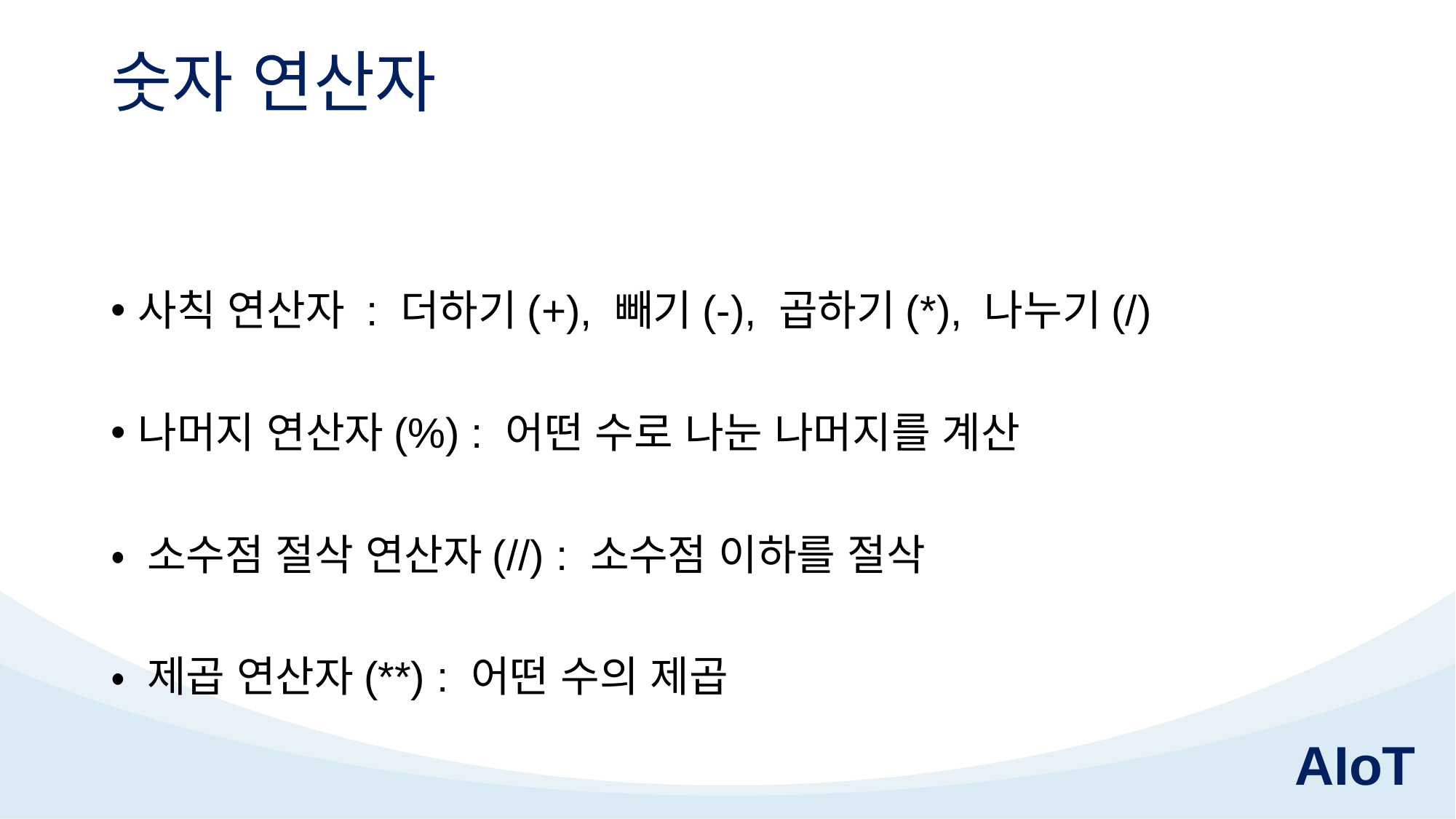

# 숫자 연산자

사칙 연산자 : 더하기(+), 빼기(-), 곱하기(*), 나누기(/)

나머지 연산자(%) : 어떤 수로 나눈 나머지를 계산

• 소수점 절삭 연산자(//) : 소수점 이하를 절삭

• 제곱 연산자(**) : 어떤 수의 제곱